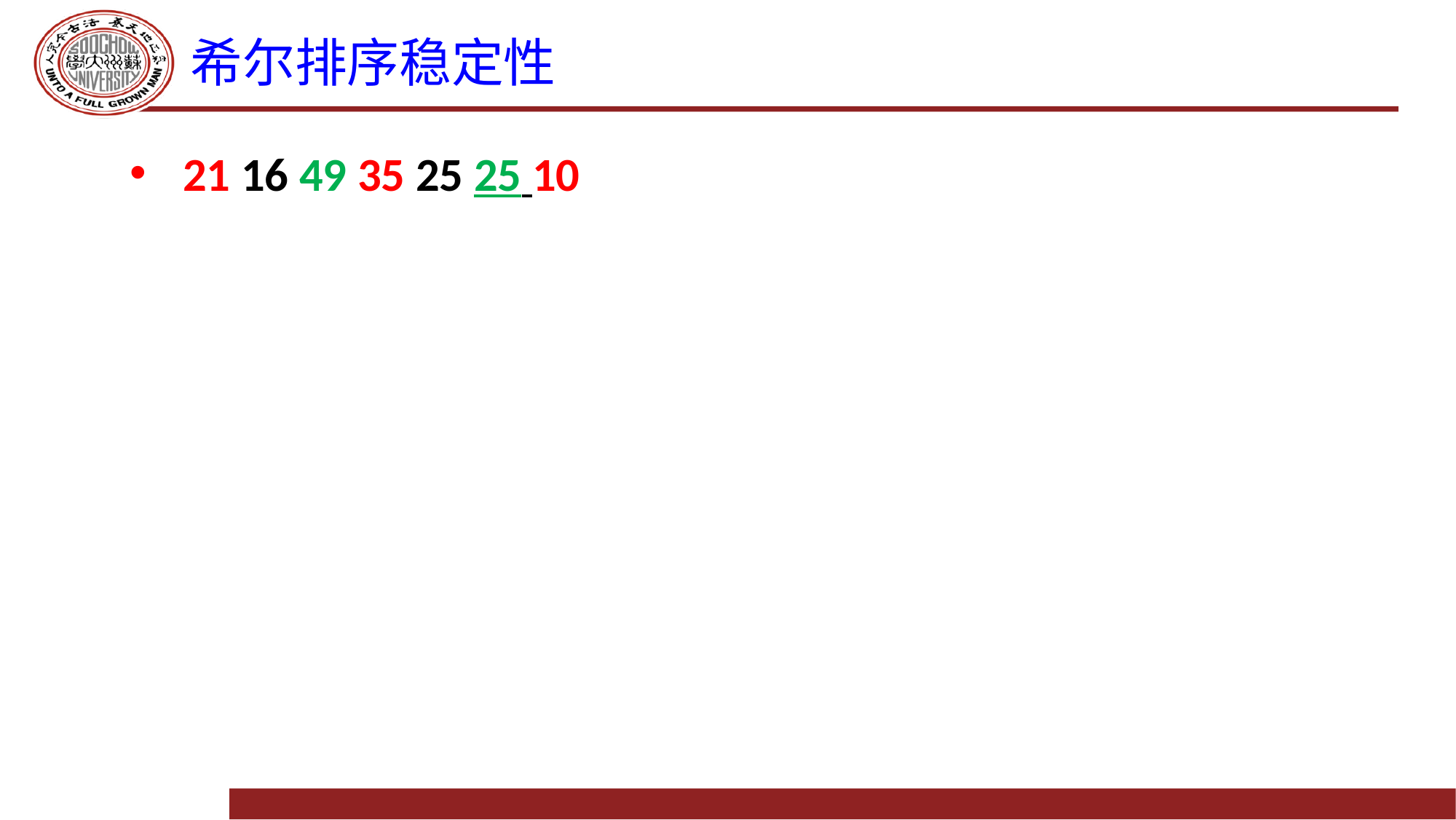

# 希尔排序稳定性
21 16 49 35 25 25 10